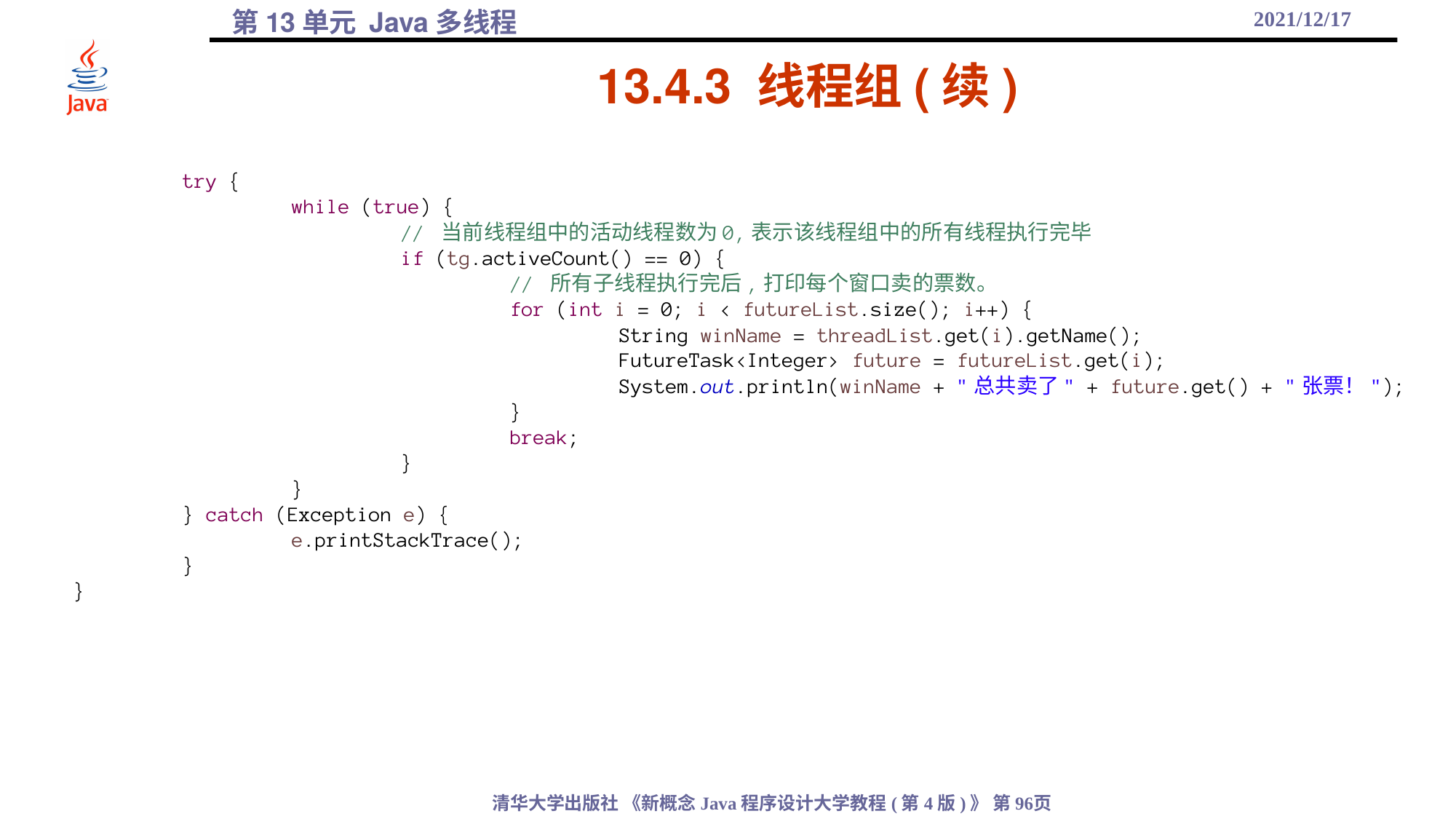

2021/12/17
# 13.4.3 线程组(续)

		try {
			while (true) {
				// 当前线程组中的活动线程数为0,表示该线程组中的所有线程执行完毕
				if (tg.activeCount() == 0) {
					// 所有子线程执行完后,打印每个窗口卖的票数。
					for (int i = 0; i < futureList.size(); i++) {
						String winName = threadList.get(i).getName();
						FutureTask<Integer> future = futureList.get(i);
						System.out.println(winName + "总共卖了" + future.get() + "张票！");
					}
					break;
				}
			}
		} catch (Exception e) {
			e.printStackTrace();
		}
	}
}